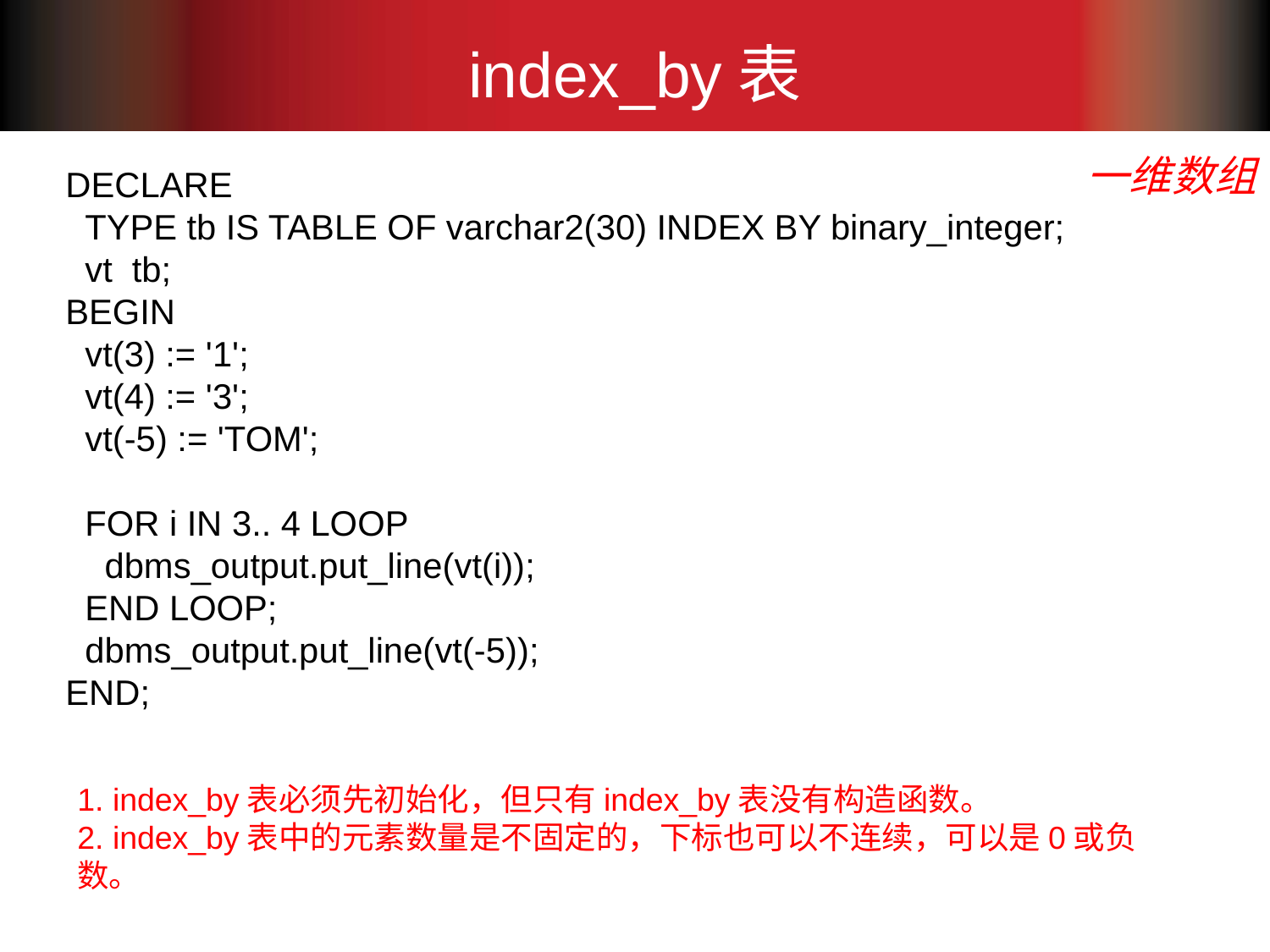

# index_by表
一维数组
DECLARE
  TYPE tb IS TABLE OF varchar2(30) INDEX BY binary_integer;
  vt  tb;
BEGIN
  vt(3) := '1';
  vt(4) := '3';
  vt(-5) := 'TOM';

  FOR i IN 3.. 4 LOOP
    dbms_output.put_line(vt(i));
  END LOOP;
  dbms_output.put_line(vt(-5));
END;
1. index_by表必须先初始化，但只有index_by表没有构造函数。
2. index_by表中的元素数量是不固定的，下标也可以不连续，可以是0或负数。